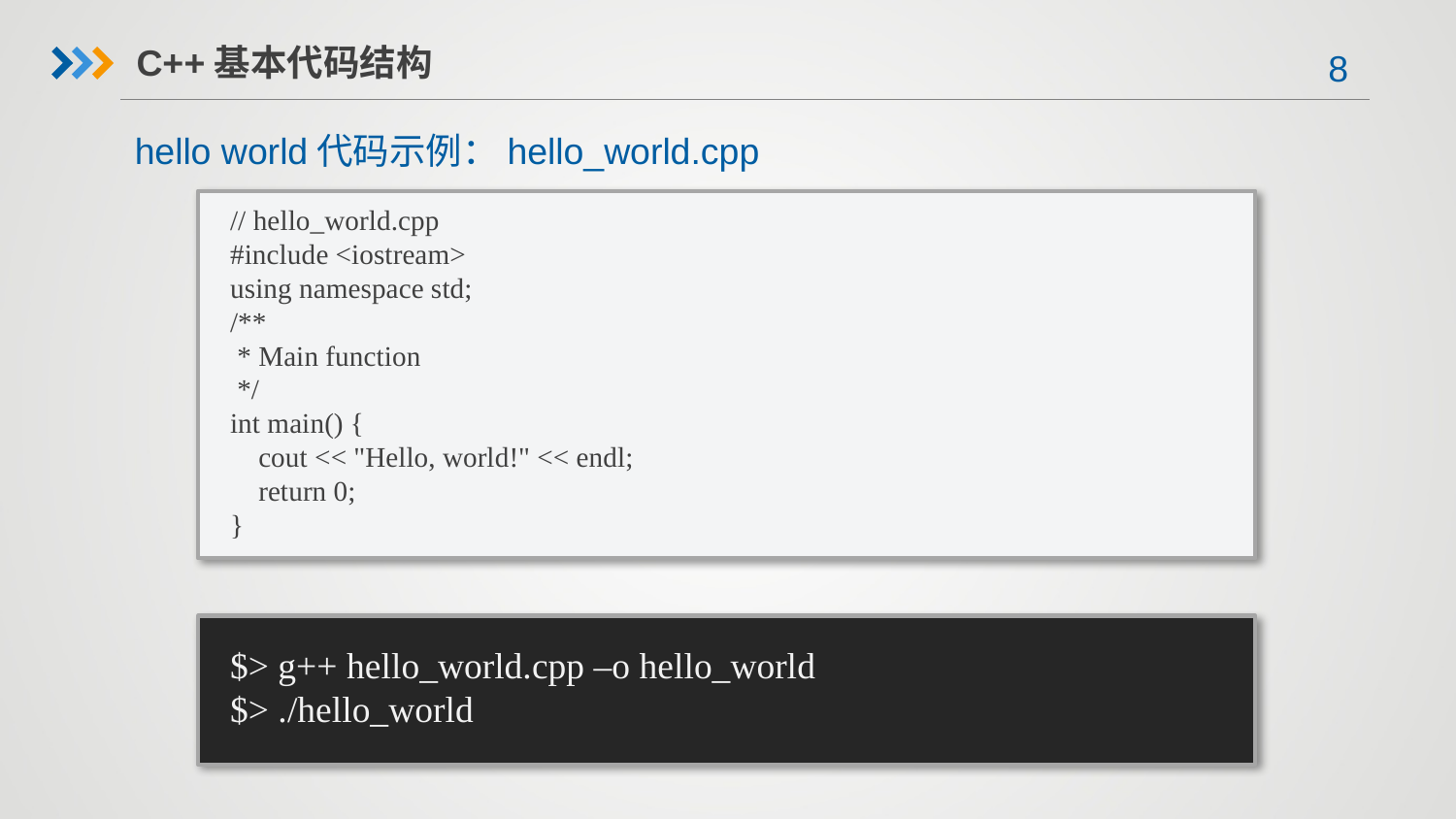

C++基本代码结构
hello world代码示例：hello_world.cpp

// hello_world.cpp
#include <iostream>
using namespace std;
/**
 * Main function
 */
int main() {
    cout << "Hello, world!" << endl;
    return 0;
}

$> g++ hello_world.cpp –o hello_world
$> ./hello_world